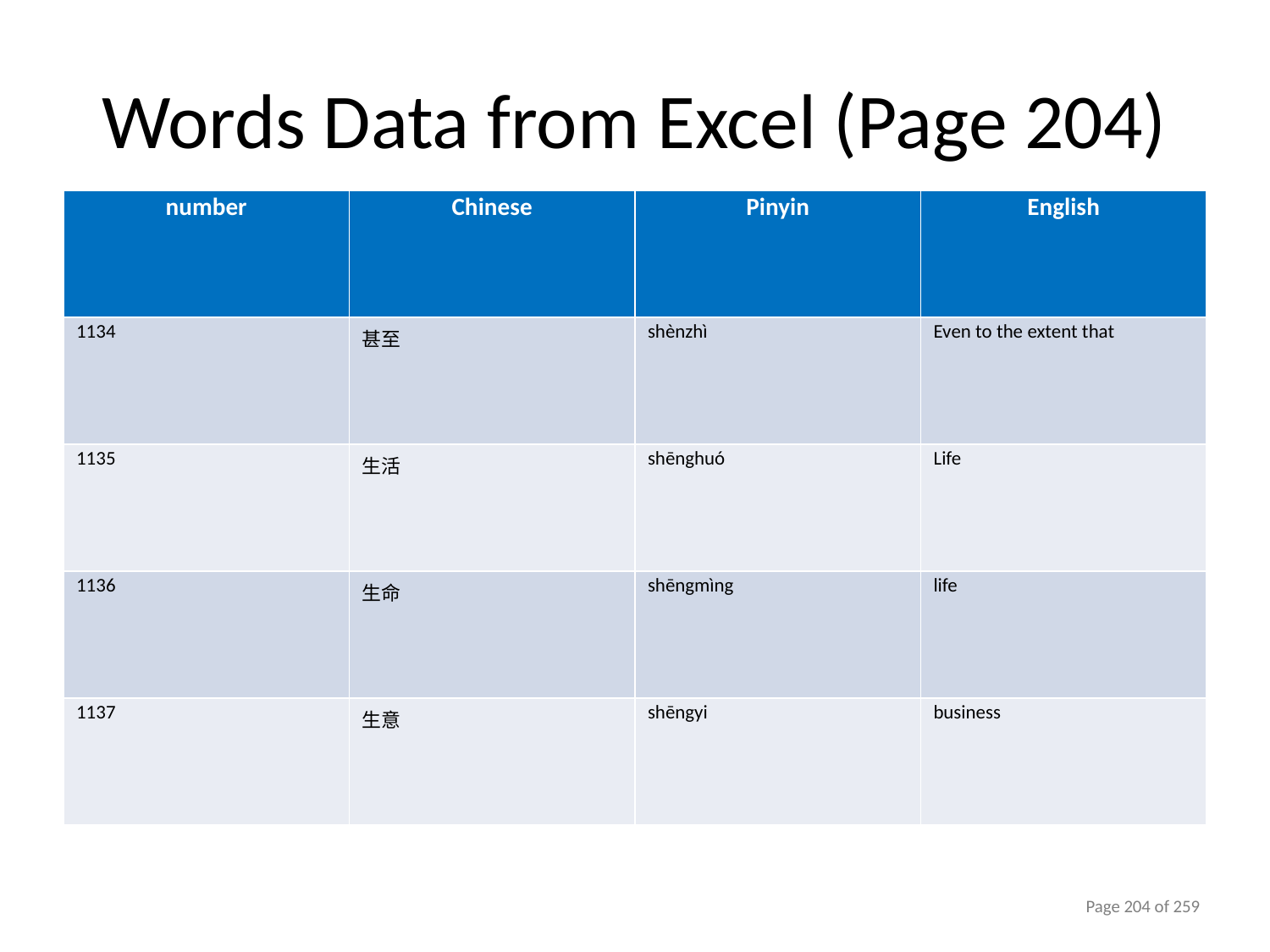

# Words Data from Excel (Page 204)
| number | Chinese | Pinyin | English |
| --- | --- | --- | --- |
| 1134 | 甚至 | shènzhì | Even to the extent that |
| 1135 | 生活 | shēnghuó | Life |
| 1136 | 生命 | shēngmìng | life |
| 1137 | 生意 | shēngyi | business |

Page 204 of 259